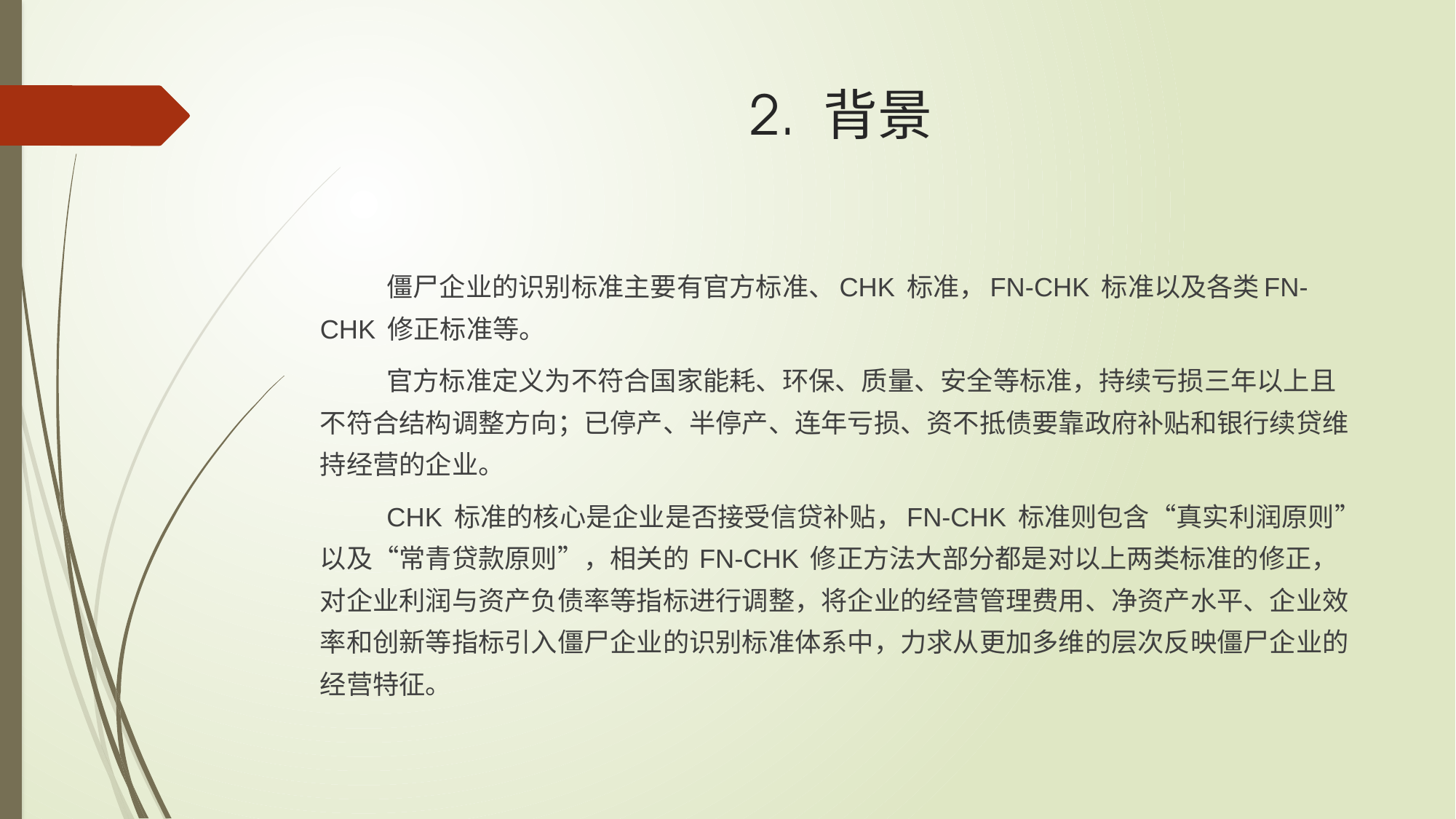

# 2. 背景
僵尸企业的识别标准主要有官方标准、CHK 标准，FN-CHK 标准以及各类FN-CHK 修正标准等。
官方标准定义为不符合国家能耗、环保、质量、安全等标准，持续亏损三年以上且不符合结构调整方向；已停产、半停产、连年亏损、资不抵债要靠政府补贴和银行续贷维持经营的企业。
CHK 标准的核心是企业是否接受信贷补贴，FN-CHK 标准则包含“真实利润原则”以及“常青贷款原则”，相关的 FN-CHK 修正方法大部分都是对以上两类标准的修正，对企业利润与资产负债率等指标进行调整，将企业的经营管理费用、净资产水平、企业效率和创新等指标引入僵尸企业的识别标准体系中，力求从更加多维的层次反映僵尸企业的经营特征。